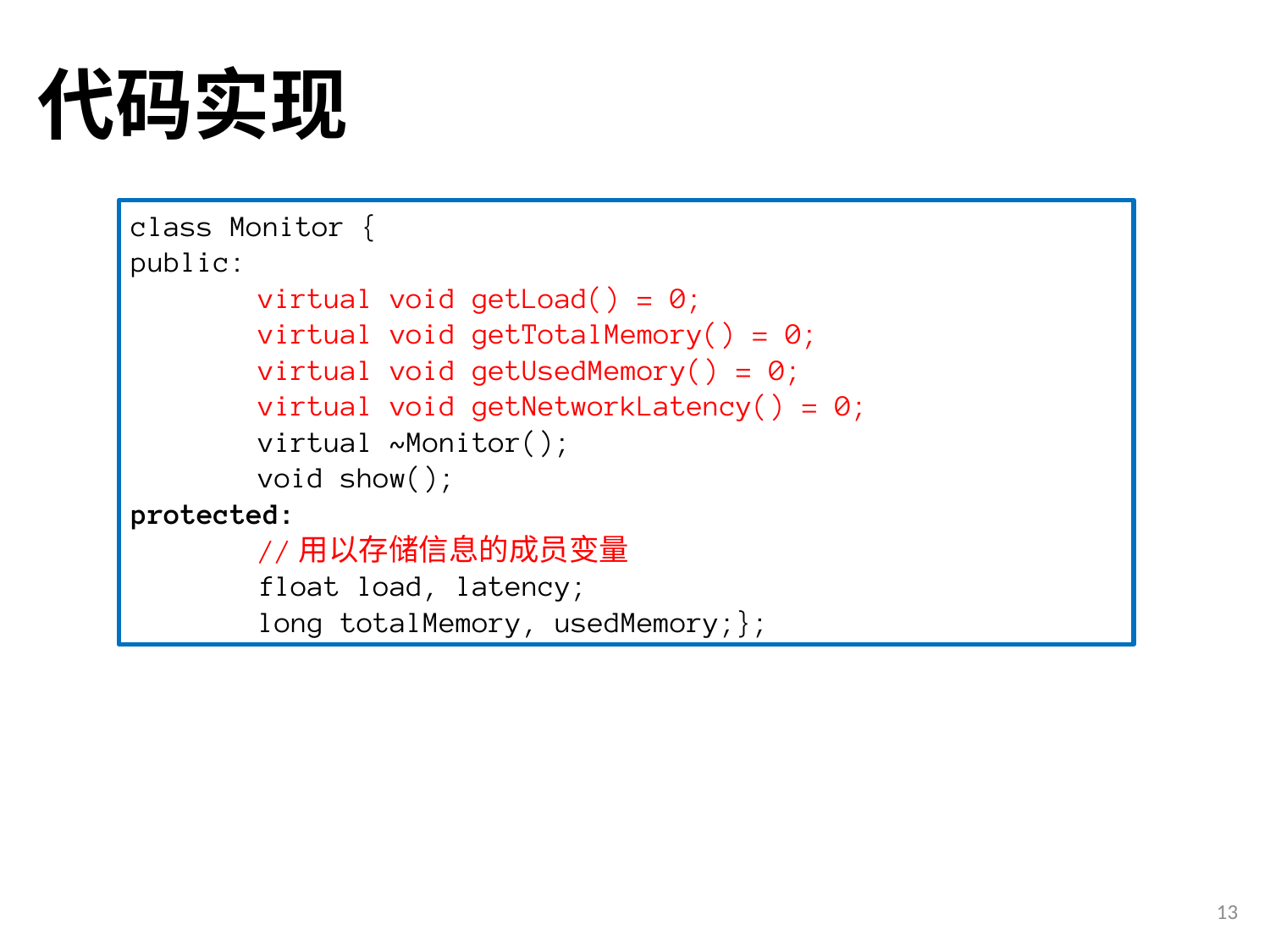

# 代码实现
class Monitor {
public:
	virtual void getLoad() = 0;
	virtual void getTotalMemory() = 0;
	virtual void getUsedMemory() = 0;
	virtual void getNetworkLatency() = 0;
	virtual ~Monitor();
	void show();
protected:
	//用以存储信息的成员变量
	float load, latency;
	long totalMemory, usedMemory;};
13